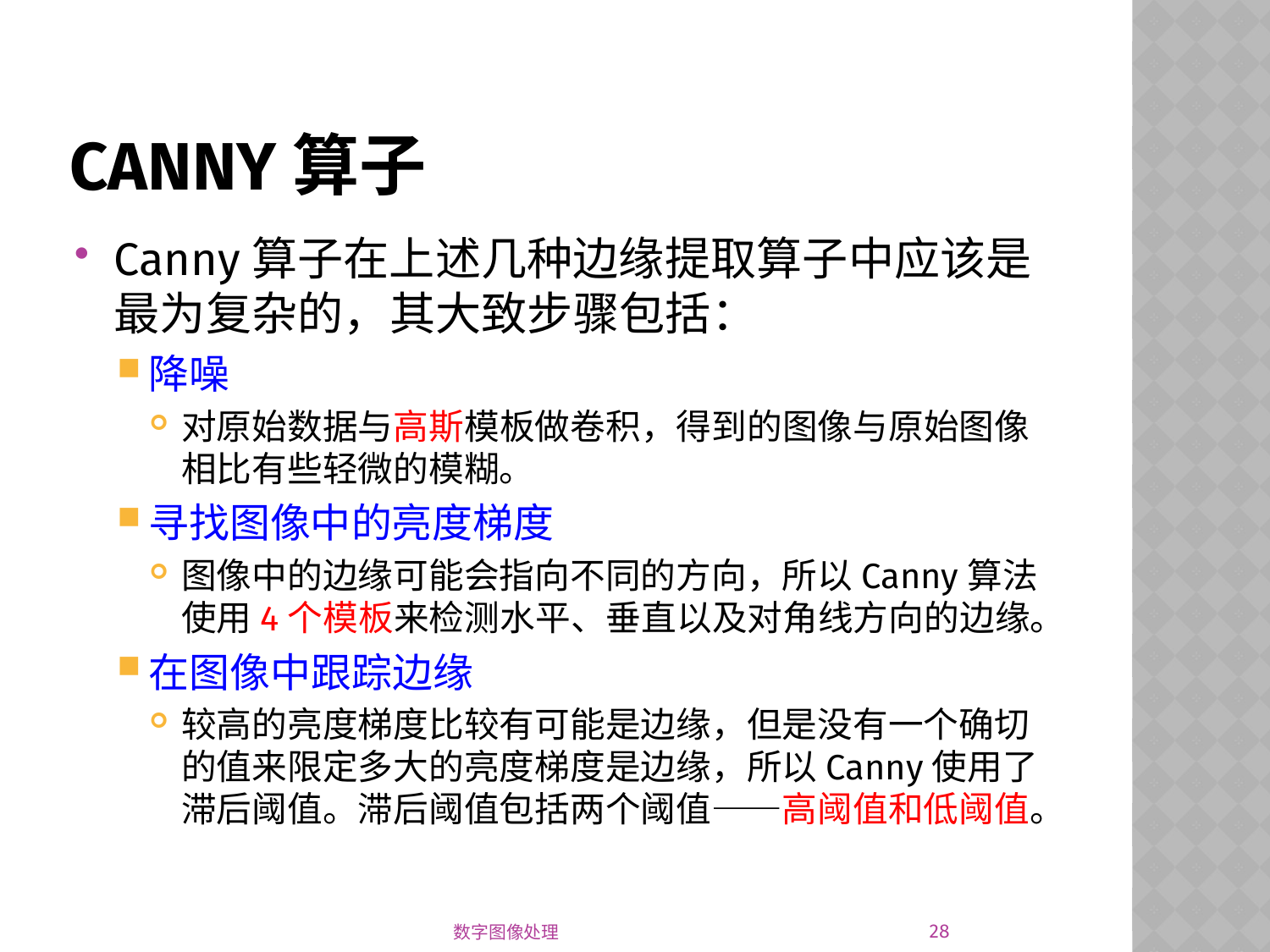

# Canny算子
Canny算子在上述几种边缘提取算子中应该是最为复杂的，其大致步骤包括：
降噪
对原始数据与高斯模板做卷积，得到的图像与原始图像相比有些轻微的模糊。
寻找图像中的亮度梯度
图像中的边缘可能会指向不同的方向，所以Canny算法使用4个模板来检测水平、垂直以及对角线方向的边缘。
在图像中跟踪边缘
较高的亮度梯度比较有可能是边缘，但是没有一个确切的值来限定多大的亮度梯度是边缘，所以Canny使用了滞后阈值。滞后阈值包括两个阈值——高阈值和低阈值。
28
数字图像处理